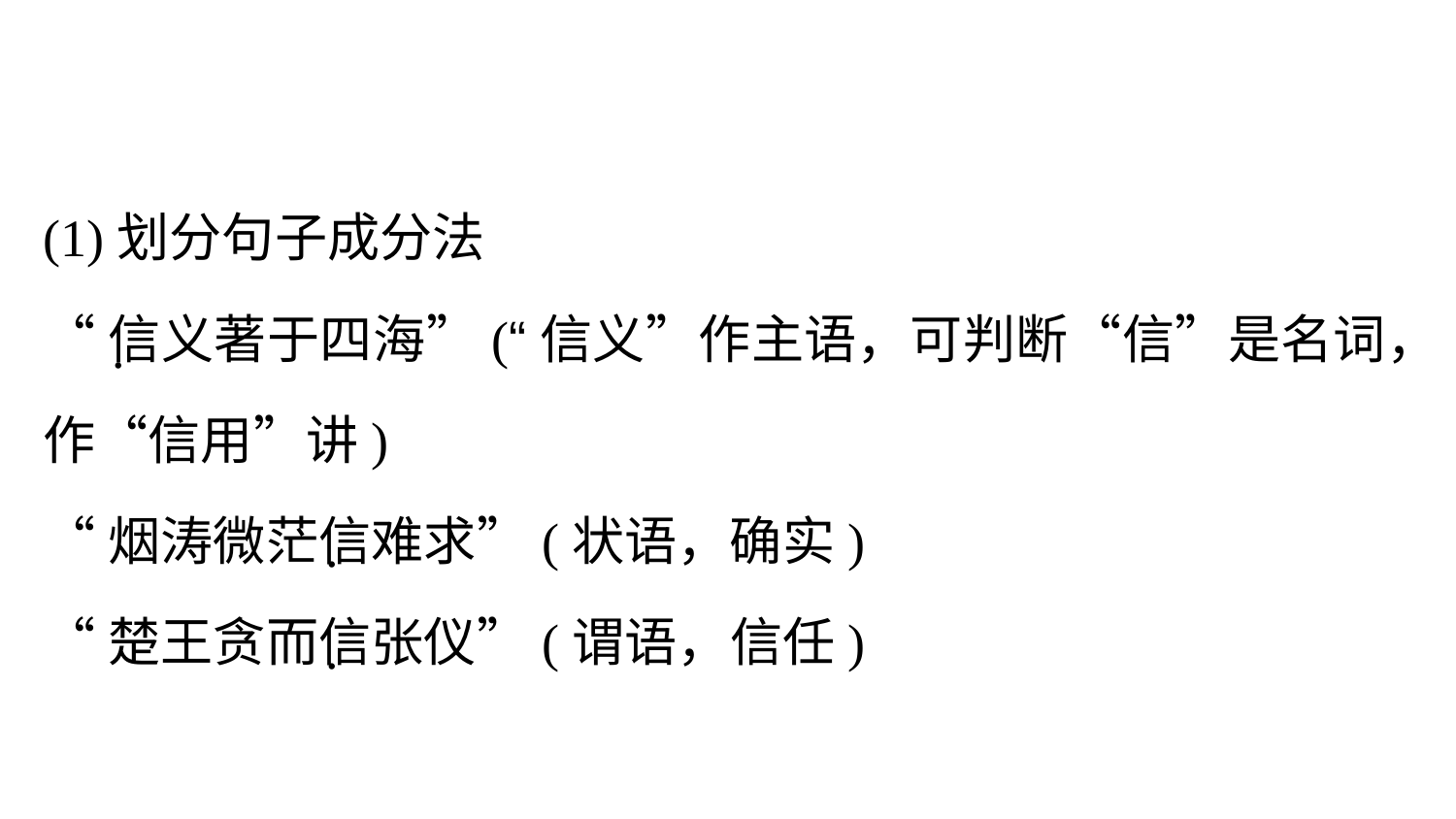

(1)划分句子成分法
“信义著于四海”(“信义”作主语，可判断“信”是名词，作“信用”讲)
“烟涛微茫信难求”(状语，确实)
“楚王贪而信张仪”(谓语，信任)
.
.
.